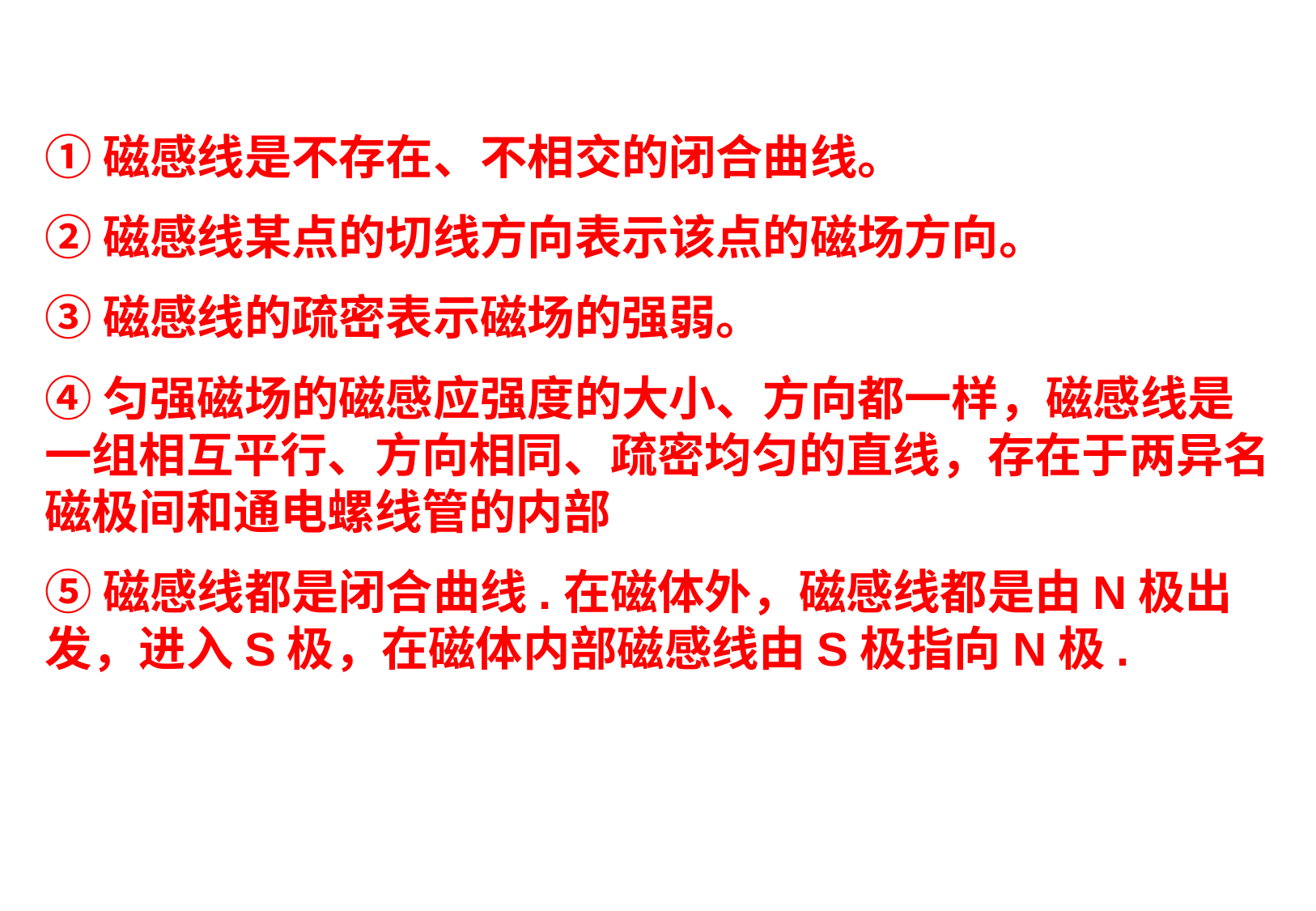

①磁感线是不存在、不相交的闭合曲线。
②磁感线某点的切线方向表示该点的磁场方向。
③磁感线的疏密表示磁场的强弱。
④匀强磁场的磁感应强度的大小、方向都一样，磁感线是一组相互平行、方向相同、疏密均匀的直线，存在于两异名磁极间和通电螺线管的内部
⑤磁感线都是闭合曲线.在磁体外，磁感线都是由N极出发，进入S极，在磁体内部磁感线由S极指向N极.